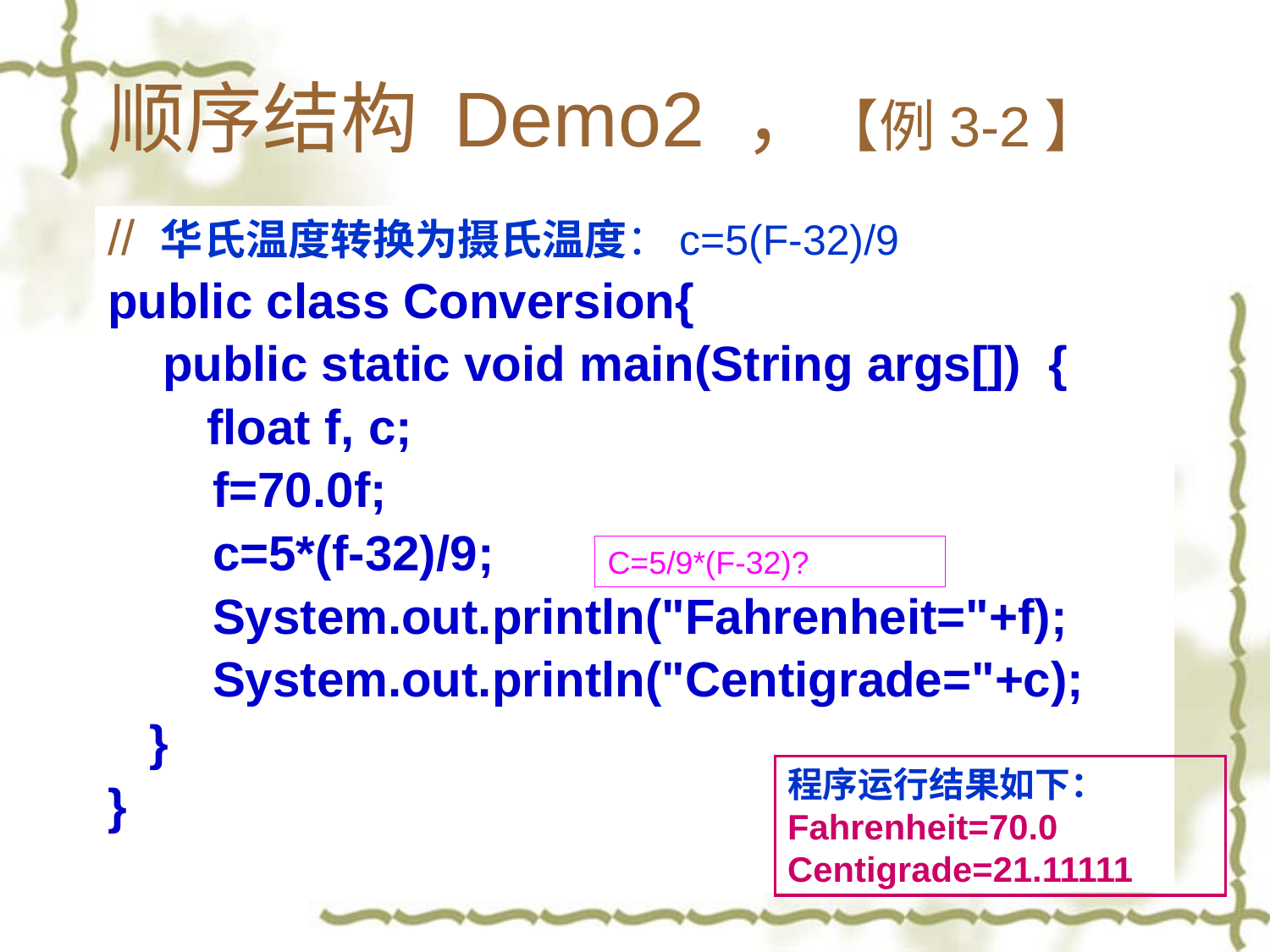

# 顺序结构 Demo2 ，【例3-2】
// 华氏温度转换为摄氏温度：c=5(F-32)/9
public class Conversion{
    public static void main(String args[])  {
   float f, c;
   f=70.0f;
   c=5*(f-32)/9;
   System.out.println("Fahrenheit="+f);
   System.out.println("Centigrade="+c);
   }
}
C=5/9*(F-32)?
程序运行结果如下：
Fahrenheit=70.0
Centigrade=21.11111